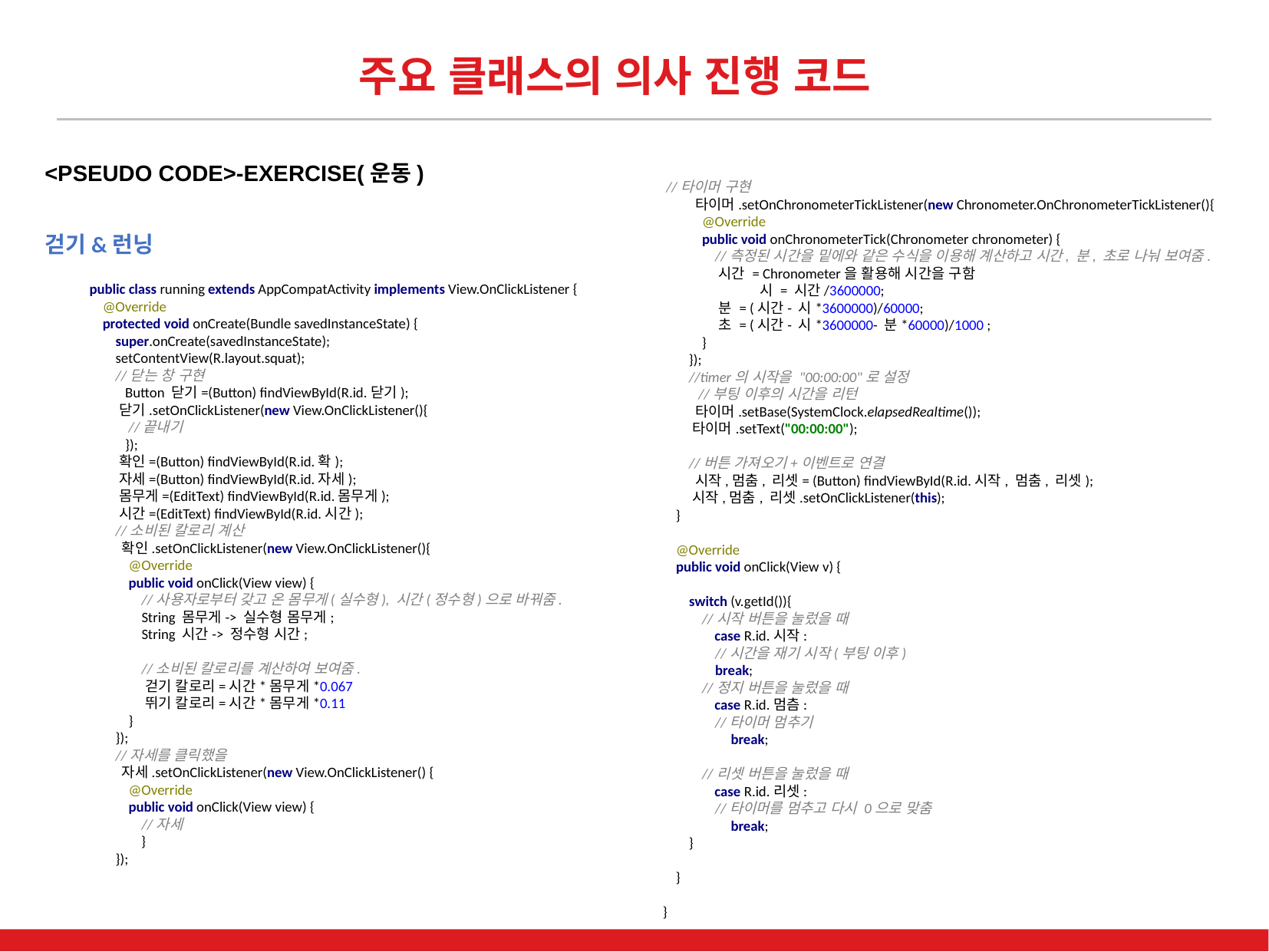

주요 클래스의 의사 진행 코드

<PSEUDO CODE>-EXERCISE(운동)

걷기&런닝
 //타이머 구현
        타이머.setOnChronometerTickListener(new Chronometer.OnChronometerTickListener(){
            @Override
            public void onChronometerTick(Chronometer chronometer) {
                //측정된 시간을 밑에와 같은 수식을 이용해 계산하고 시간, 분, 초로 나눠 보여줌.
                시간 = Chronometer을 활용해 시간을 구함
                        시 = 시간/3600000;
                분 = (시간- 시*3600000)/60000;
                초 = (시간- 시*3600000- 분*60000)/1000 ;
            }
        });
        //timer의 시작을 "00:00:00"로 설정
        //부팅 이후의 시간을 리턴
        타이머.setBase(SystemClock.elapsedRealtime());
        타이머.setText("00:00:00");
        //버튼 가져오기+이벤트로 연결
        시작,멈춤, 리셋= (Button) findViewById(R.id.시작, 멈춤, 리셋);
        시작,멈춤, 리셋.setOnClickListener(this);
    }
    @Override
    public void onClick(View v) {
        switch (v.getId()){
            //시작 버튼을 눌렀을 때
            case R.id.시작:
                //시간을 재기 시작(부팅 이후)
                break;
            //정지 버튼을 눌렀을 때
            case R.id.멈츰:
                //타이머 멈추기
                break;
            //리셋 버튼을 눌렀을 때
            case R.id.리셋:
                //타이머를 멈추고 다시 0으로 맞춤
                break;
        }
    }
}

public class running extends AppCompatActivity implements View.OnClickListener {
    @Override
    protected void onCreate(Bundle savedInstanceState) {
        super.onCreate(savedInstanceState);
        setContentView(R.layout.squat);
        //닫는 창 구현
        Button 닫기=(Button) findViewById(R.id.닫기);
        닫기.setOnClickListener(new View.OnClickListener(){
            //끝내기
        });
        확인=(Button) findViewById(R.id.확);
        자세=(Button) findViewById(R.id.자세);
        몸무게=(EditText) findViewById(R.id.몸무게);
        시간=(EditText) findViewById(R.id.시간);
        //소비된 칼로리 계산
        확인.setOnClickListener(new View.OnClickListener(){
            @Override
            public void onClick(View view) {
                //사용자로부터 갖고 온 몸무게(실수형), 시간(정수형)으로 바꿔줌.
                String 몸무게-> 실수형 몸무게;
                String 시간-> 정수형 시간;
                //소비된 칼로리를 계산하여 보여줌.
                걷기 칼로리=시간*몸무게*0.067
                뛰기 칼로리=시간*몸무게*0.11
            }
        });
        //자세를 클릭했을
        자세.setOnClickListener(new View.OnClickListener() {
            @Override
            public void onClick(View view) {
                //자세
            }
        });